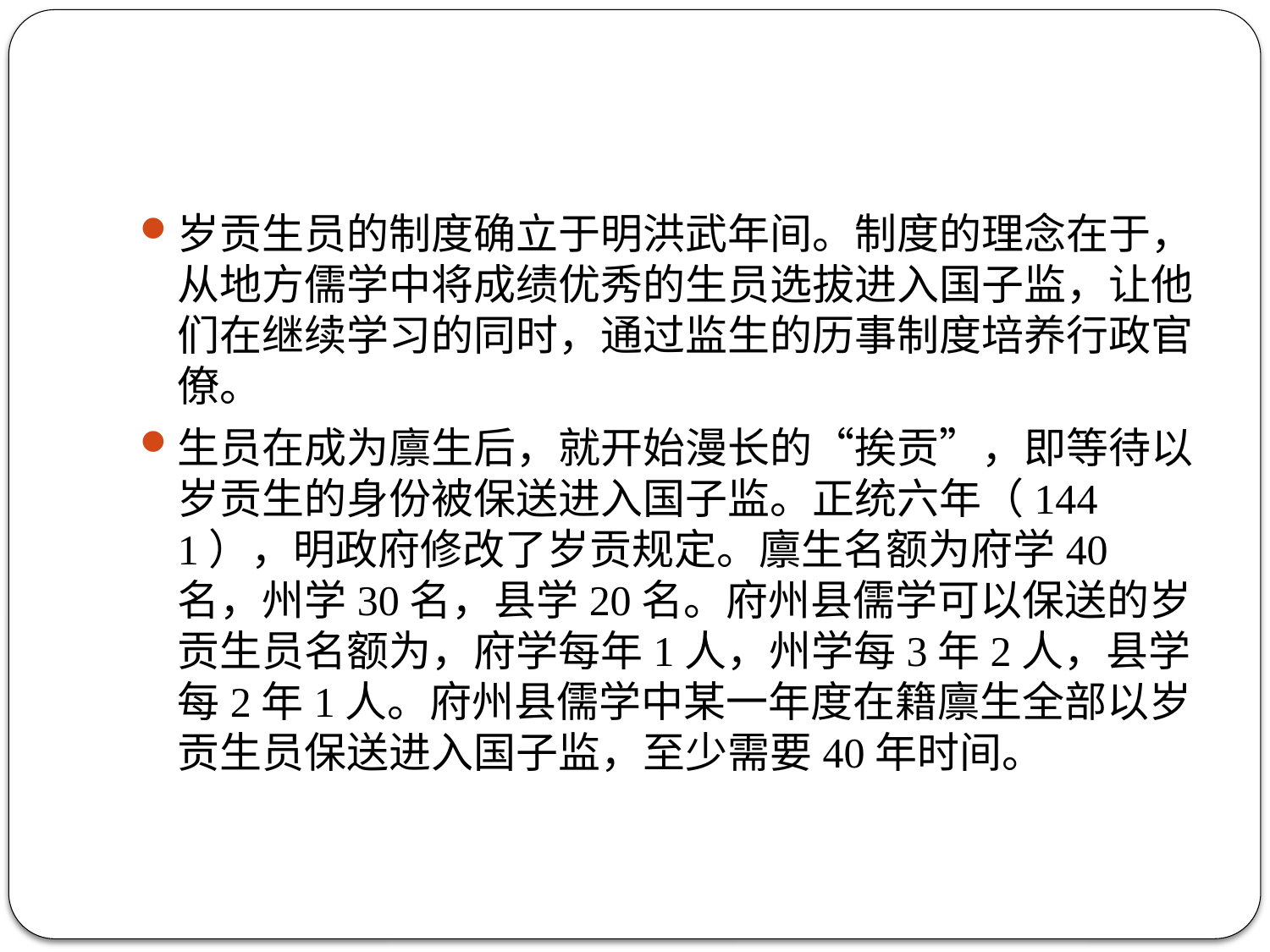

#
岁贡生员的制度确立于明洪武年间。制度的理念在于，从地方儒学中将成绩优秀的生员选拔进入国子监，让他们在继续学习的同时，通过监生的历事制度培养行政官僚。
生员在成为廪生后，就开始漫长的“挨贡”，即等待以岁贡生的身份被保送进入国子监。正统六年（1441），明政府修改了岁贡规定。廪生名额为府学40名，州学30名，县学20名。府州县儒学可以保送的岁贡生员名额为，府学每年1人，州学每3年2人，县学每2年1人。府州县儒学中某一年度在籍廪生全部以岁贡生员保送进入国子监，至少需要40年时间。